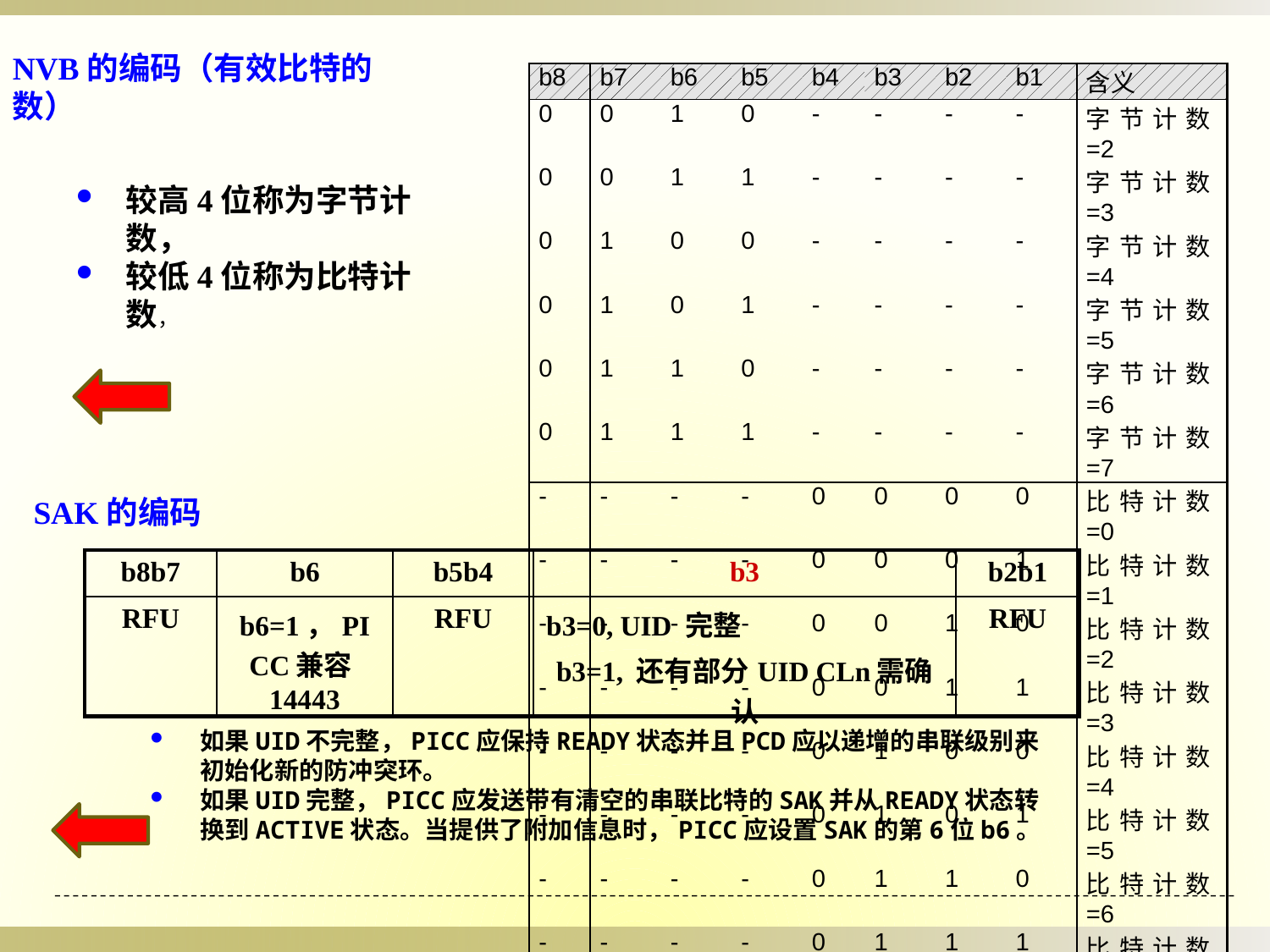

NVB的编码（有效比特的数）
| b8 | b7 | b6 | b5 | b4 | b3 | b2 | b1 | 含义 |
| --- | --- | --- | --- | --- | --- | --- | --- | --- |
| 0 | 0 | 1 | 0 | - | - | - | - | 字节计数=2 |
| 0 | 0 | 1 | 1 | - | - | - | - | 字节计数=3 |
| 0 | 1 | 0 | 0 | - | - | - | - | 字节计数=4 |
| 0 | 1 | 0 | 1 | - | - | - | - | 字节计数=5 |
| 0 | 1 | 1 | 0 | - | - | - | - | 字节计数=6 |
| 0 | 1 | 1 | 1 | - | - | - | - | 字节计数=7 |
| - | - | - | - | 0 | 0 | 0 | 0 | 比特计数=0 |
| - | - | - | - | 0 | 0 | 0 | 1 | 比特计数=1 |
| - | - | - | - | 0 | 0 | 1 | 0 | 比特计数=2 |
| - | - | - | - | 0 | 0 | 1 | 1 | 比特计数=3 |
| - | - | - | - | 0 | 1 | 0 | 0 | 比特计数=4 |
| - | - | - | - | 0 | 1 | 0 | 1 | 比特计数=5 |
| - | - | - | - | 0 | 1 | 1 | 0 | 比特计数=6 |
| - | - | - | - | 0 | 1 | 1 | 1 | 比特计数=7 |
较高4位称为字节计数，
较低4位称为比特计数，

SAK的编码
| b8b7 | b6 | b5b4 | b3 | b2b1 |
| --- | --- | --- | --- | --- |
| RFU | b6=1，PICC兼容14443 | RFU | b3=0, UID 完整 b3=1, 还有部分UID CLn需确认 | RFU |
如果UID不完整，PICC应保持READY状态并且PCD应以递增的串联级别来初始化新的防冲突环。
如果UID完整，PICC应发送带有清空的串联比特的SAK并从READY状态转换到ACTIVE状态。当提供了附加信息时，PICC应设置SAK的第6位b6。